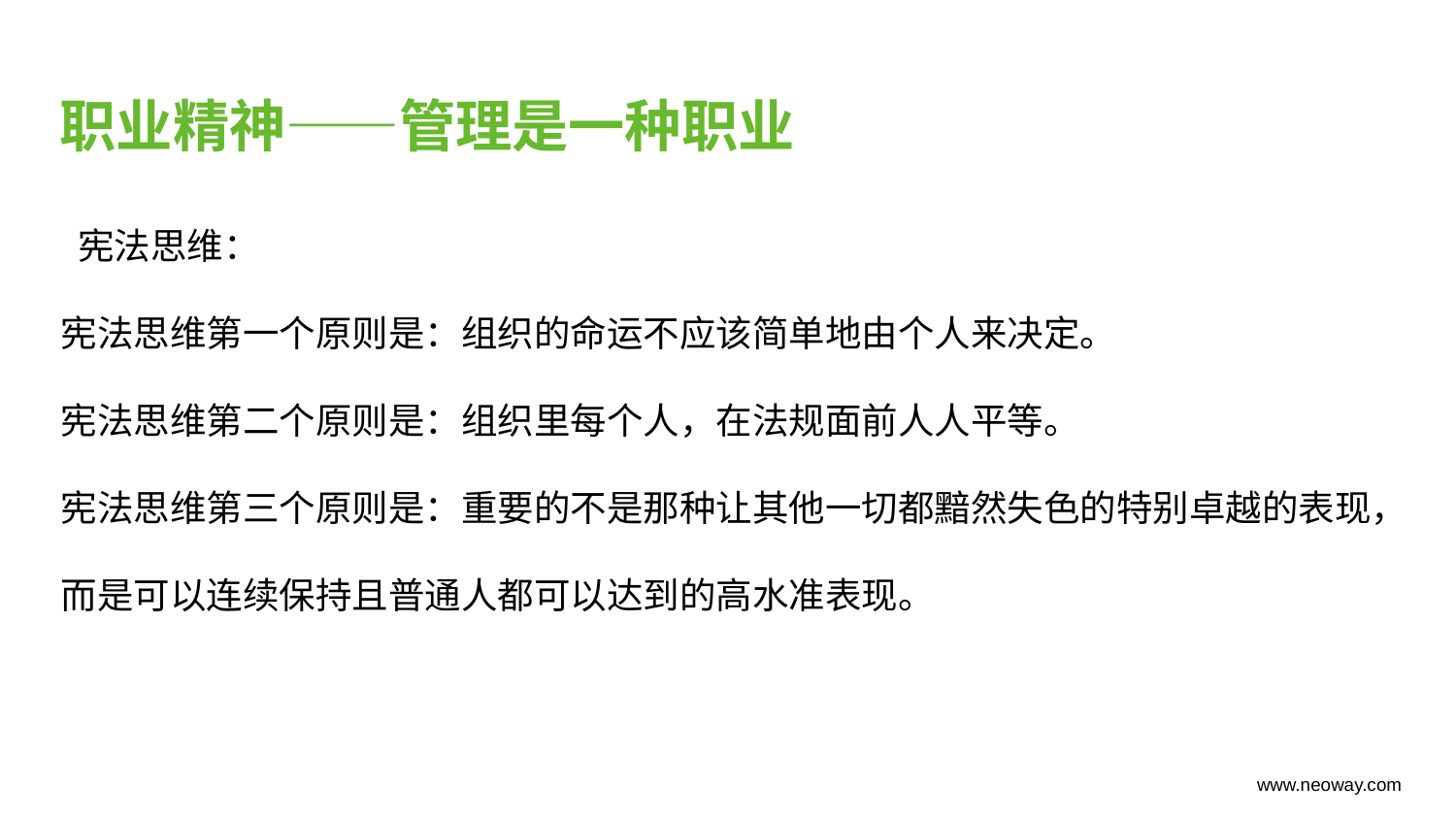

职业精神——管理是一种职业
 宪法思维：
宪法思维第一个原则是：组织的命运不应该简单地由个人来决定。
宪法思维第二个原则是：组织里每个人，在法规面前人人平等。
宪法思维第三个原则是：重要的不是那种让其他一切都黯然失色的特别卓越的表现，而是可以连续保持且普通人都可以达到的高水准表现。